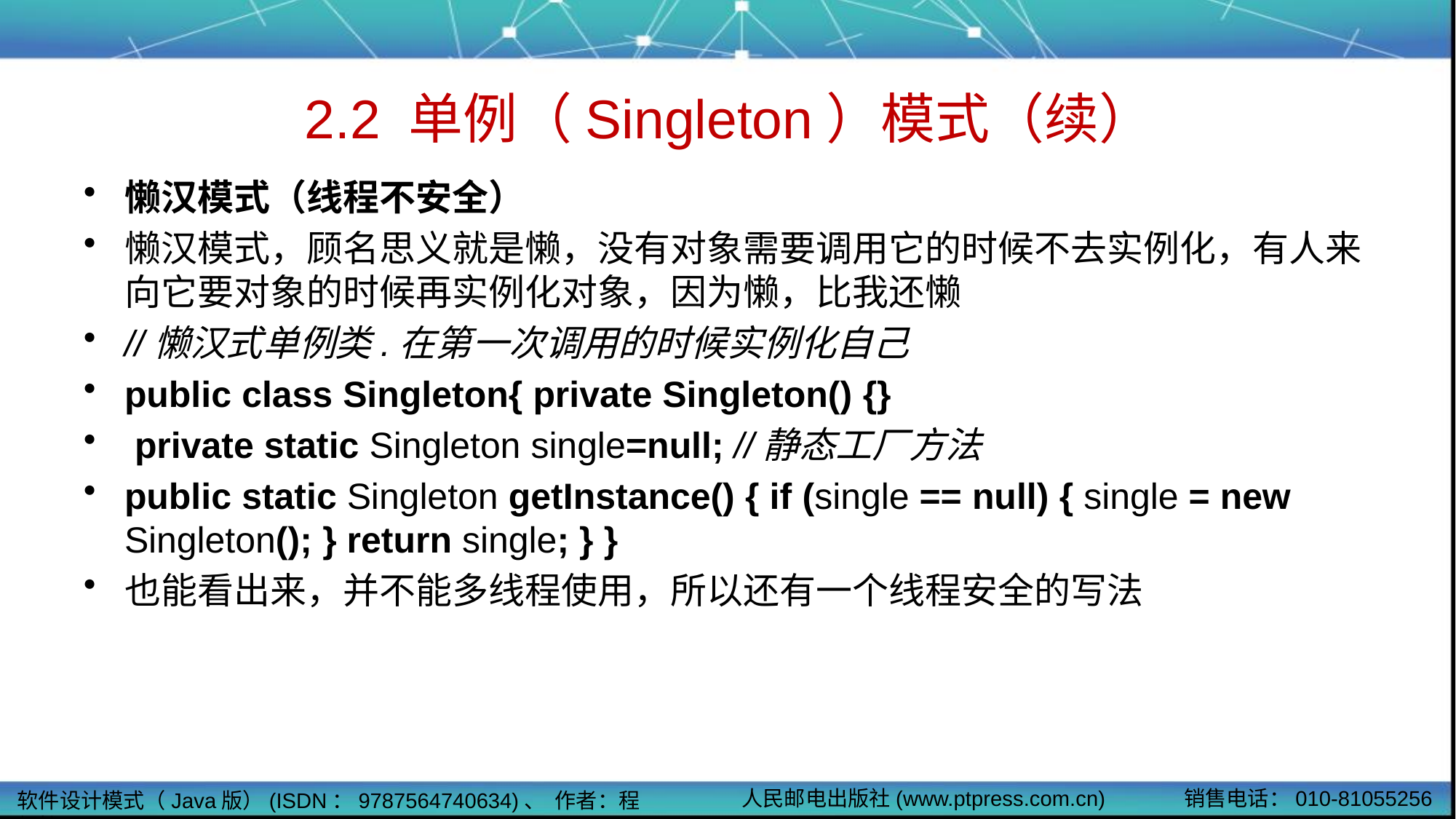

# 2.2 单例（Singleton）模式（续）
懒汉模式（线程不安全）
懒汉模式，顾名思义就是懒，没有对象需要调用它的时候不去实例化，有人来向它要对象的时候再实例化对象，因为懒，比我还懒
//懒汉式单例类.在第一次调用的时候实例化自己
public class Singleton{ private Singleton() {}
 private static Singleton single=null; //静态工厂方法
public static Singleton getInstance() { if (single == null) { single = new Singleton(); } return single; } }
也能看出来，并不能多线程使用，所以还有一个线程安全的写法

人民邮电出版社(www.ptpress.com.cn)
销售电话：010-81055256
软件设计模式（Java版）(ISDN：9787564740634)、  作者：程细柱